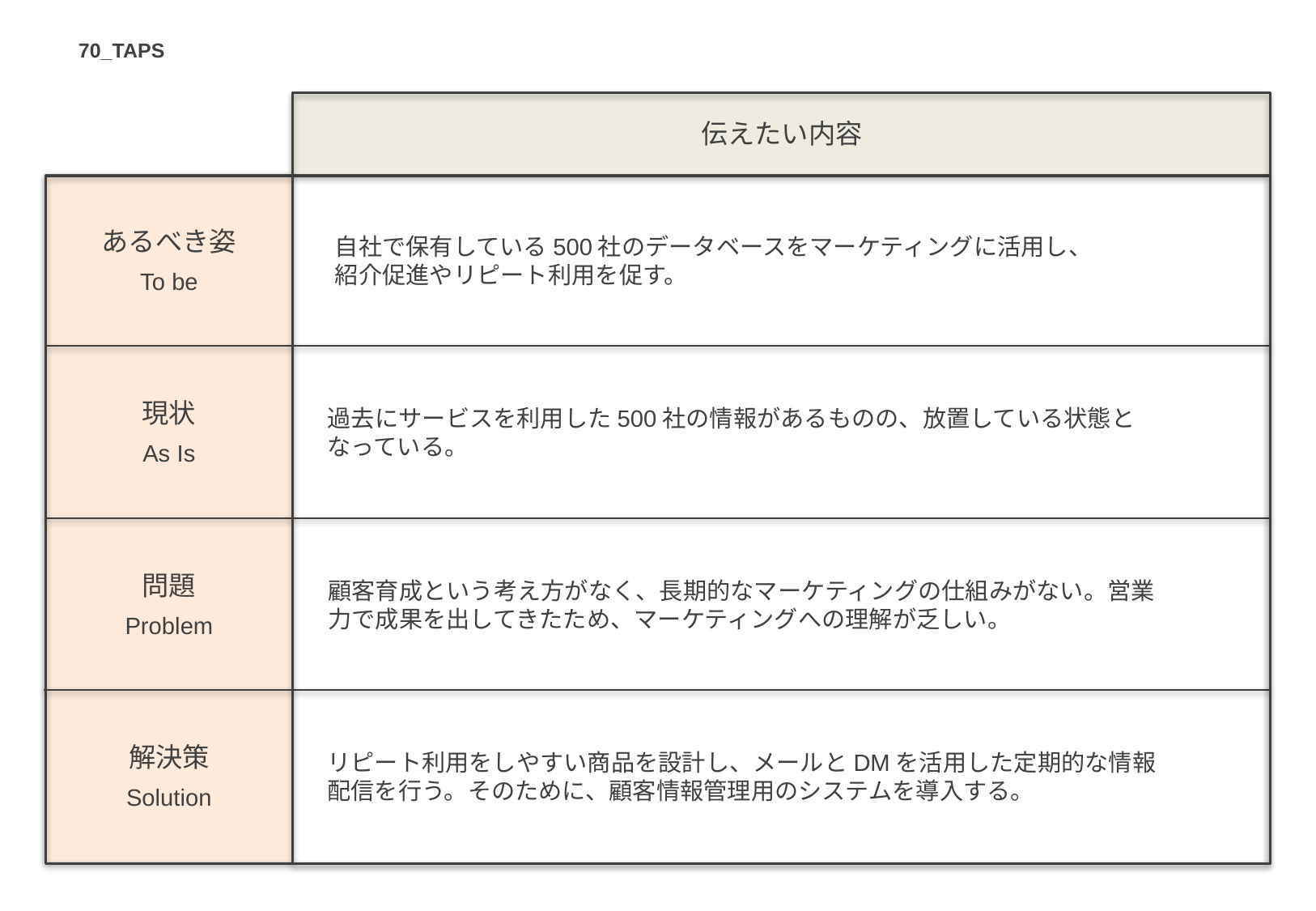

70_TAPS

伝えたい内容

あるべき姿
To be
自社で保有している500社のデータベースをマーケティングに活用し、紹介促進やリピート利用を促す。
現状
As Is
過去にサービスを利用した500社の情報があるものの、放置している状態となっている。
問題
Problem
顧客育成という考え方がなく、長期的なマーケティングの仕組みがない。営業力で成果を出してきたため、マーケティングへの理解が乏しい。
解決策
Solution
リピート利用をしやすい商品を設計し、メールとDMを活用した定期的な情報配信を行う。そのために、顧客情報管理用のシステムを導入する。